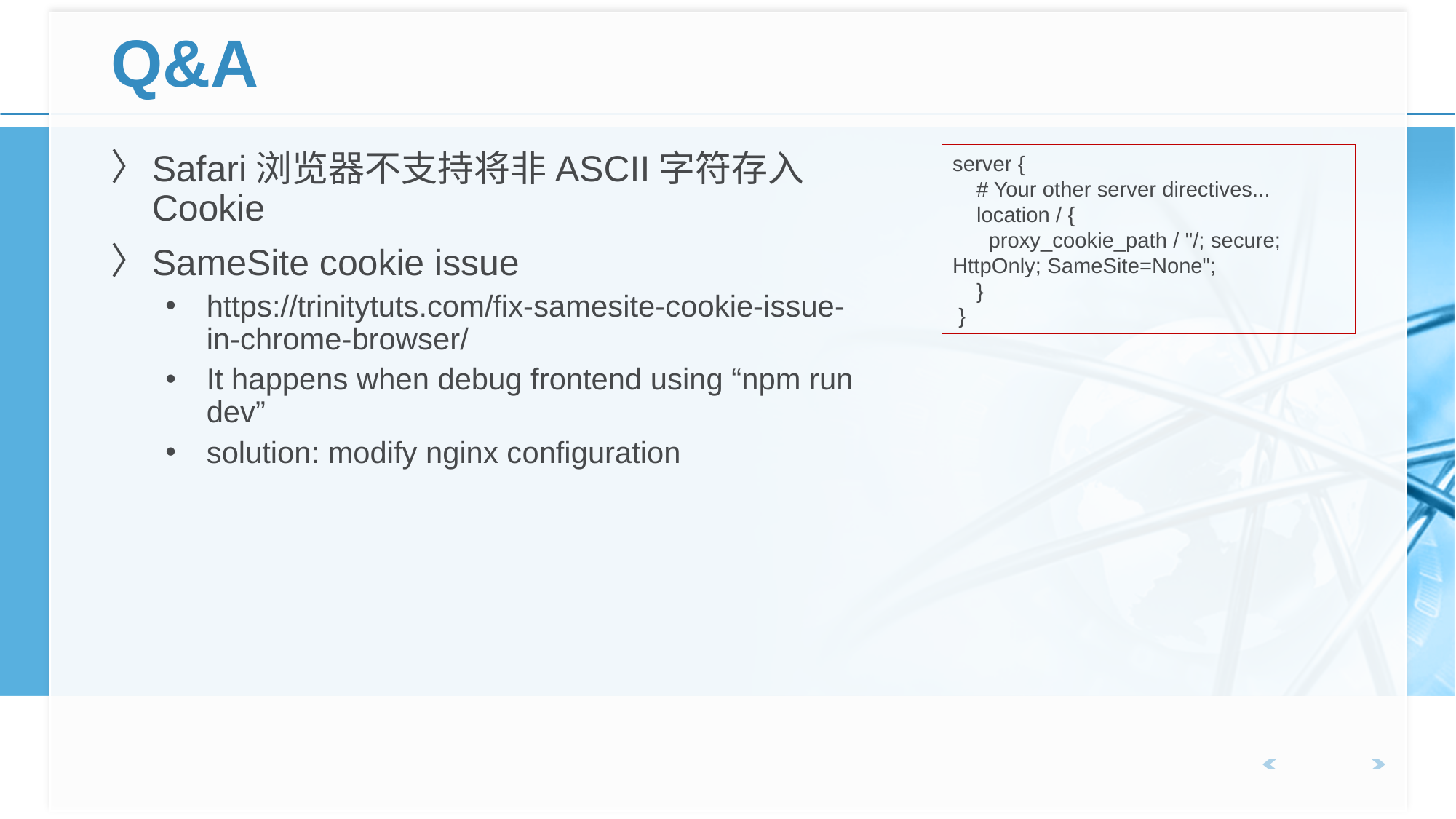

# Q&A
Safari浏览器不支持将非ASCII字符存入Cookie
SameSite cookie issue
https://trinitytuts.com/fix-samesite-cookie-issue-in-chrome-browser/
It happens when debug frontend using “npm run dev”
solution: modify nginx configuration
server {
    # Your other server directives...
    location / {
      proxy_cookie_path / "/; secure; HttpOnly; SameSite=None";
    }
 }